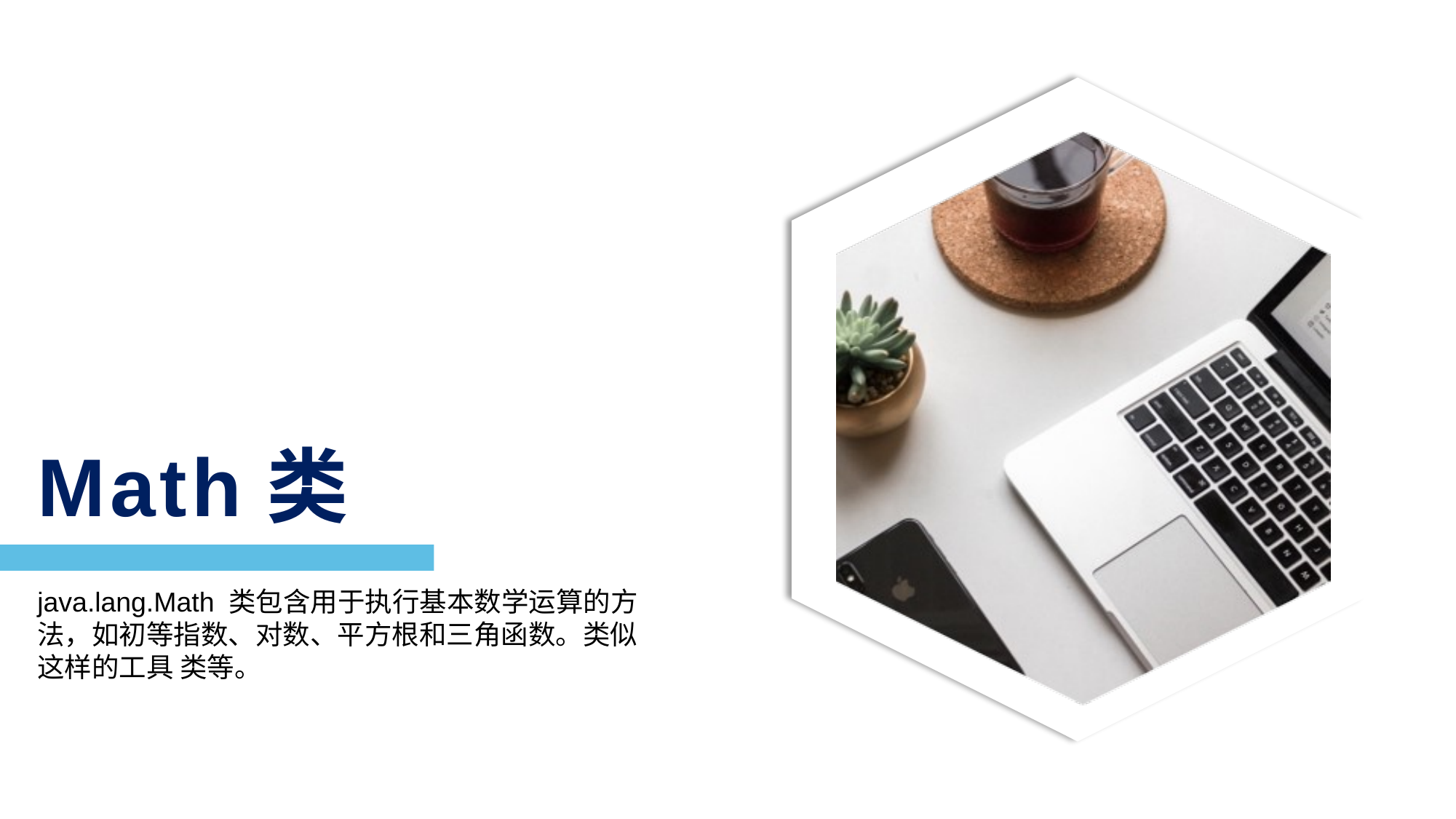

# Math类
java.lang.Math 类包含用于执行基本数学运算的方法，如初等指数、对数、平方根和三角函数。类似这样的工具 类等。